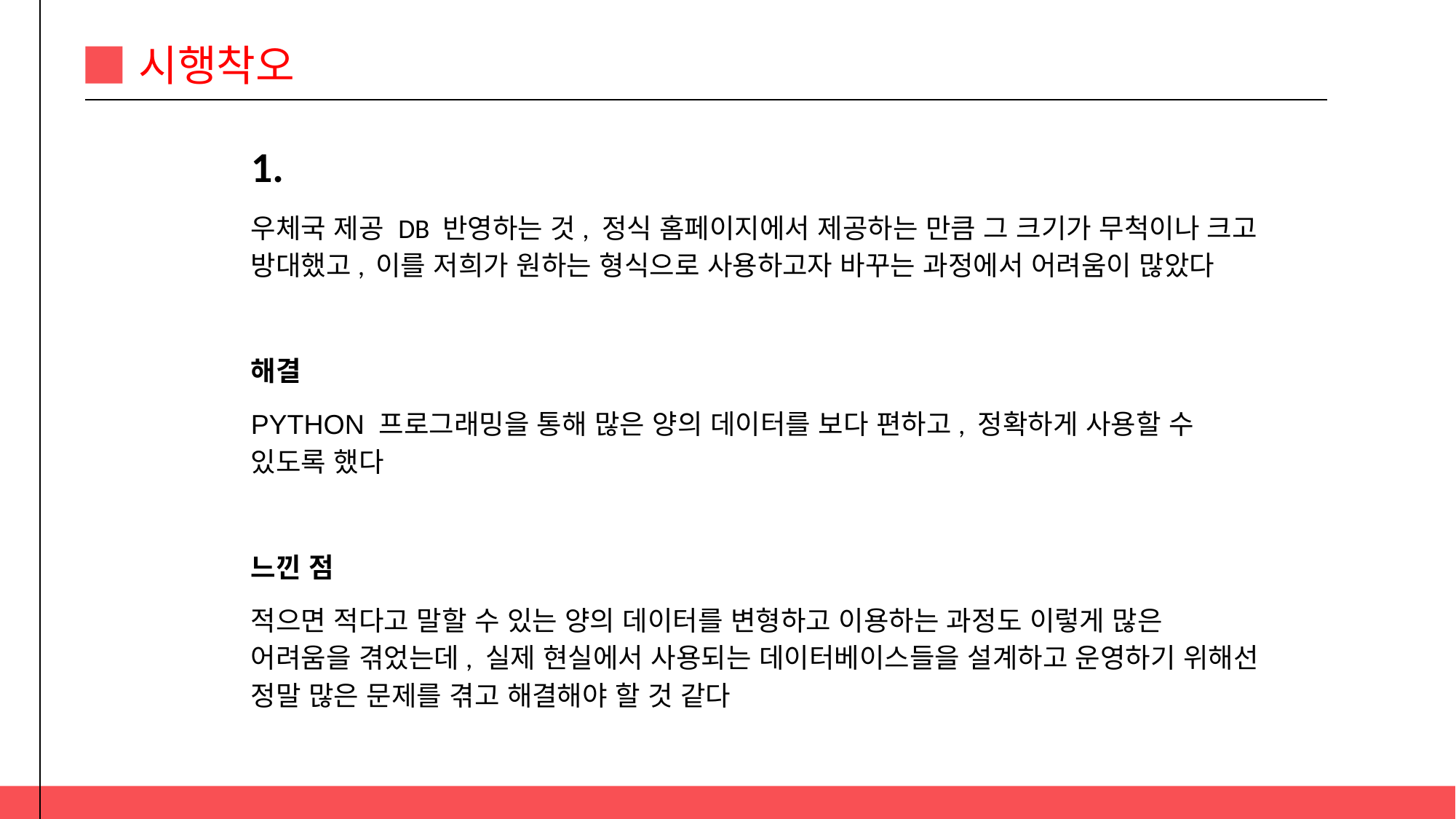

시행착오

1.
우체국 제공 DB 반영하는 것, 정식 홈페이지에서 제공하는 만큼 그 크기가 무척이나 크고 방대했고, 이를 저희가 원하는 형식으로 사용하고자 바꾸는 과정에서 어려움이 많았다

해결
PYTHON 프로그래밍을 통해 많은 양의 데이터를 보다 편하고, 정확하게 사용할 수 있도록 했다

느낀 점
적으면 적다고 말할 수 있는 양의 데이터를 변형하고 이용하는 과정도 이렇게 많은 어려움을 겪었는데, 실제 현실에서 사용되는 데이터베이스들을 설계하고 운영하기 위해선 정말 많은 문제를 겪고 해결해야 할 것 같다